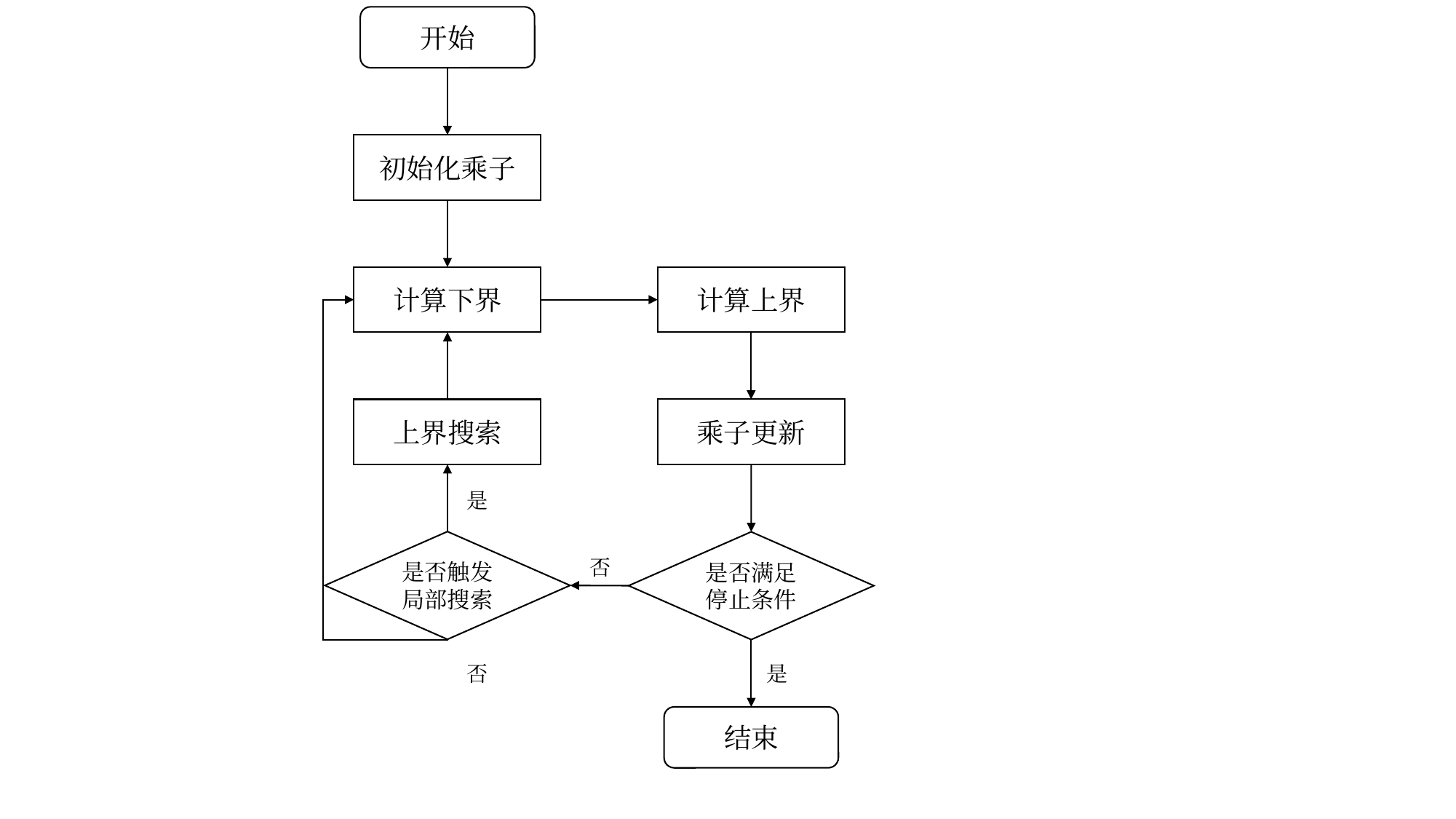

开始
初始化乘子
计算上界
计算下界
乘子更新
上界搜索
是
是否触发局部搜索
是否满足停止条件
否
是
否
结束